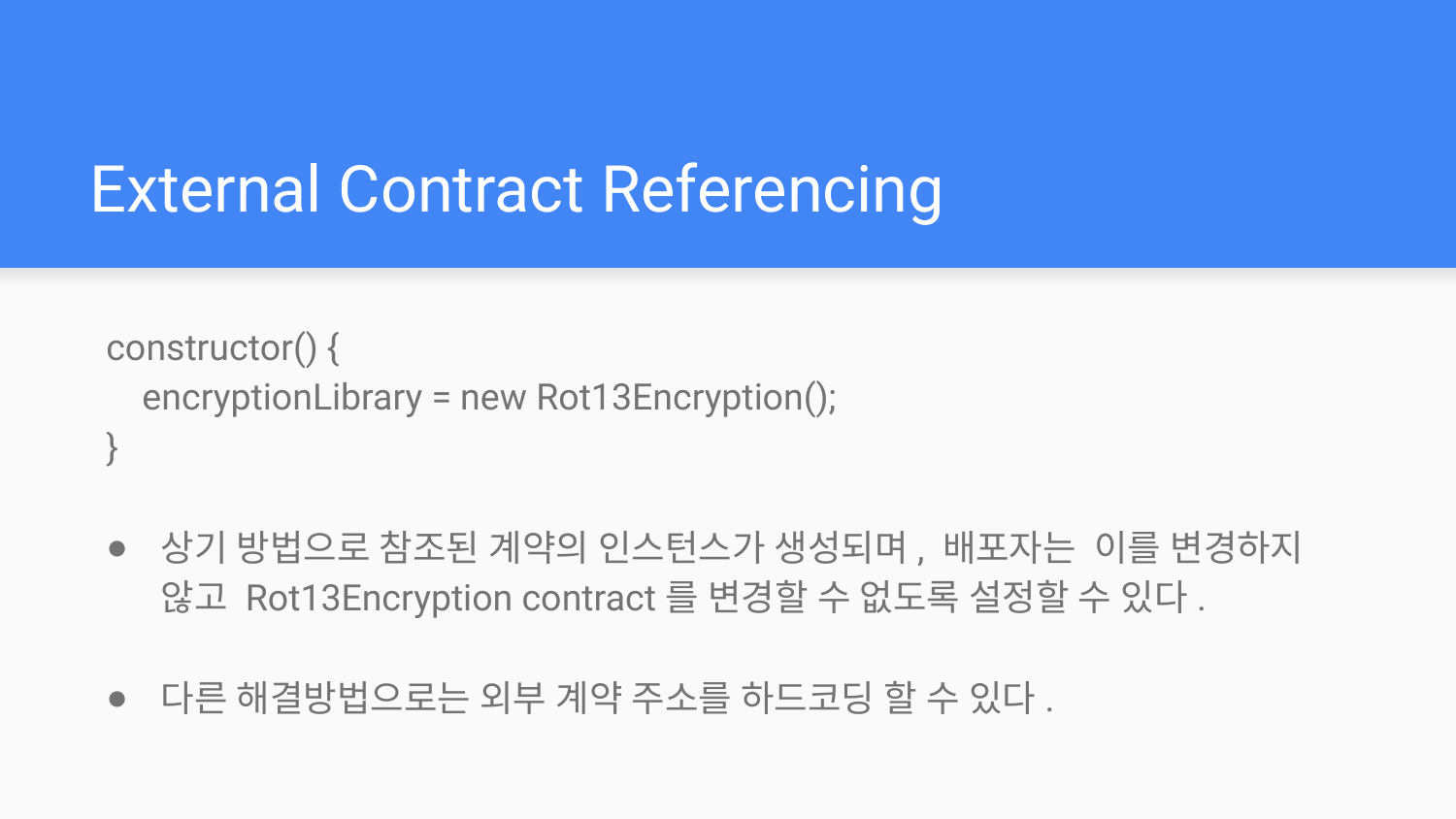

# External Contract Referencing
constructor() {
    encryptionLibrary = new Rot13Encryption();
}

상기 방법으로 참조된 계약의 인스턴스가 생성되며, 배포자는  이를 변경하지 않고 Rot13Encryption contract를 변경할 수 없도록 설정할 수 있다.

다른 해결방법으로는 외부 계약 주소를 하드코딩 할 수 있다.